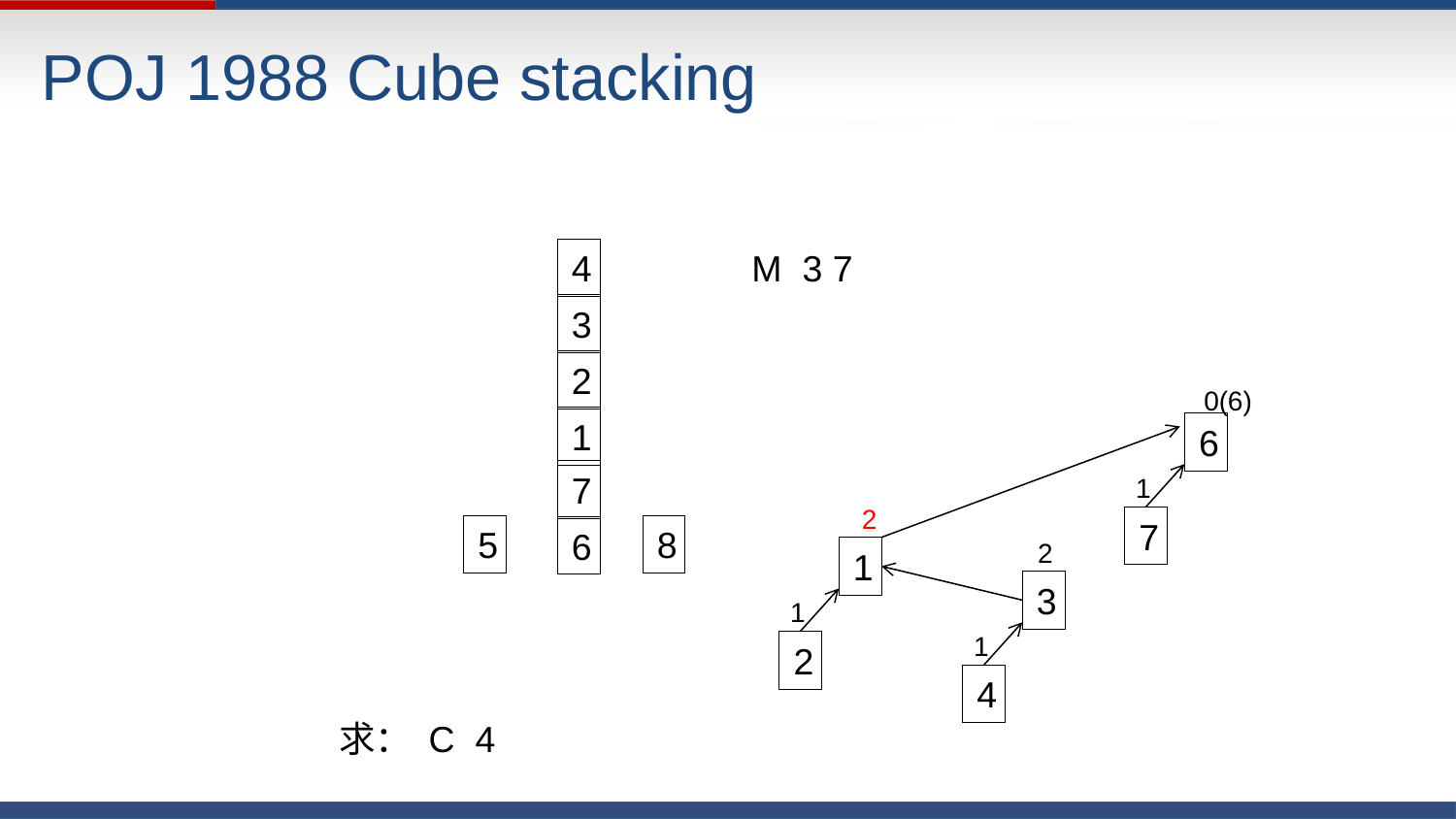

# POJ 1988 Cube stacking
4
M  3 7
3
2
0(6)
1
6
7
1
2
7
5
8
6
2
1
3
1
1
2
4

求： C  4